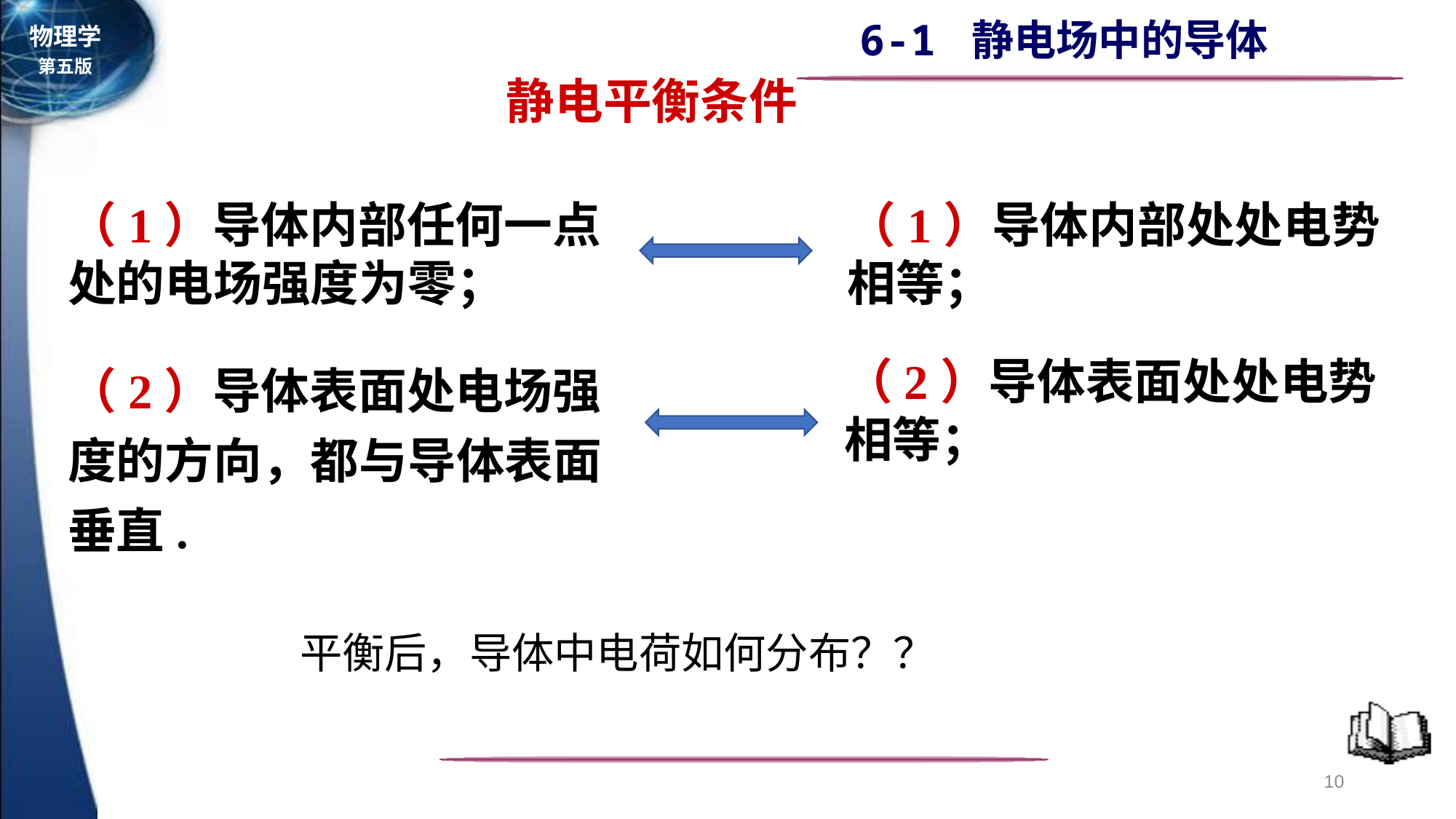

静电平衡条件
（1）导体内部任何一点处的电场强度为零；
（1）导体内部处处电势相等；

（2）导体表面处电场强度的方向，都与导体表面垂直.
（2）导体表面处处电势相等；

平衡后，导体中电荷如何分布？？
10